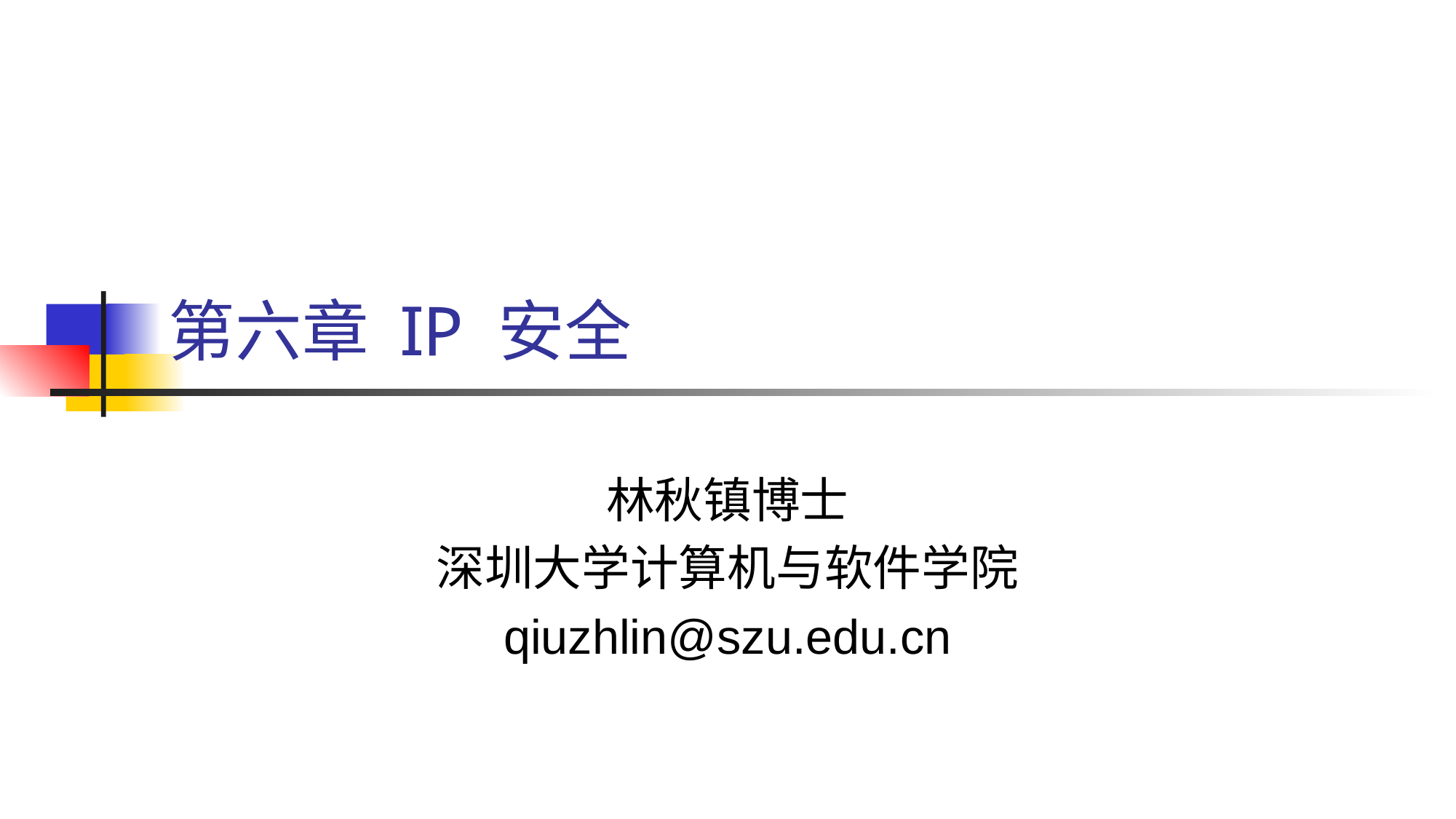

# 第六章 IP 安全
林秋镇博士
深圳大学计算机与软件学院
qiuzhlin@szu.edu.cn